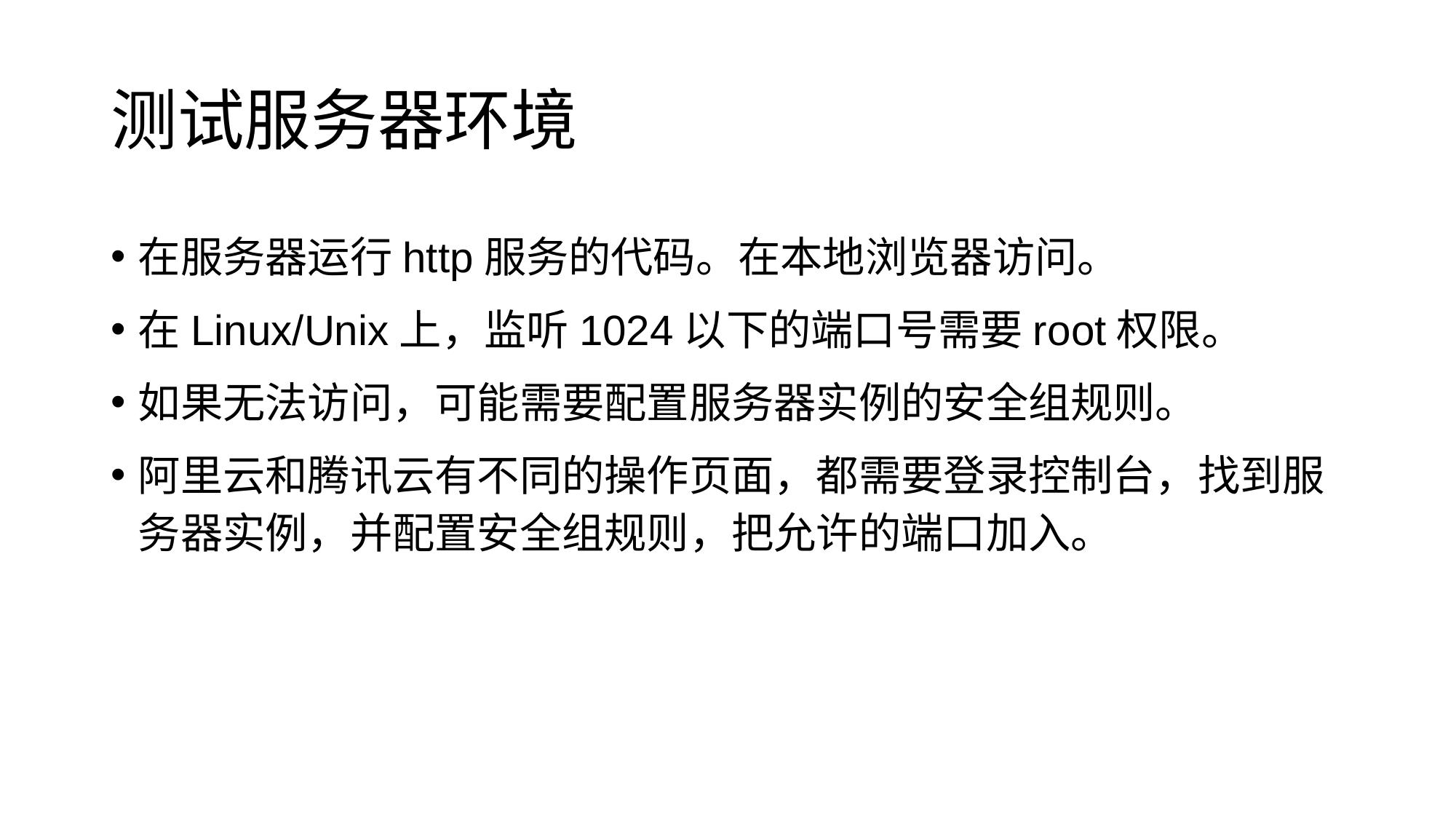

# 测试服务器环境
在服务器运行http服务的代码。在本地浏览器访问。
在Linux/Unix上，监听1024以下的端口号需要root权限。
如果无法访问，可能需要配置服务器实例的安全组规则。
阿里云和腾讯云有不同的操作页面，都需要登录控制台，找到服务器实例，并配置安全组规则，把允许的端口加入。